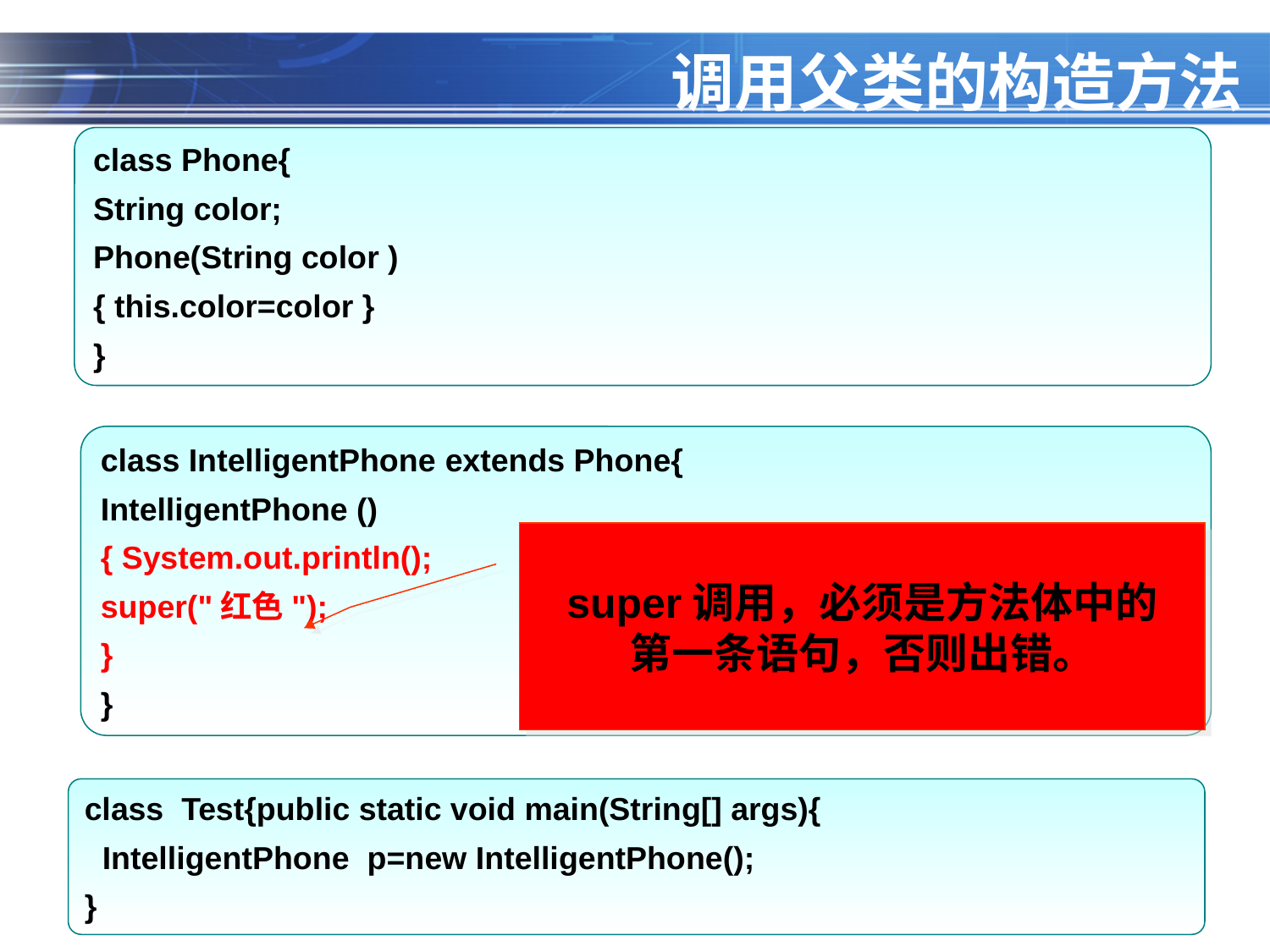

# 调用父类的构造方法
class Phone{
String color;
Phone(String color )
{ this.color=color }
}
class IntelligentPhone extends Phone{
IntelligentPhone ()
{ System.out.println();
super("红色");
}
}
super调用，必须是方法体中的
第一条语句，否则出错。
class  Test{public static void main(String[] args){
  IntelligentPhone  p=new IntelligentPhone();
}